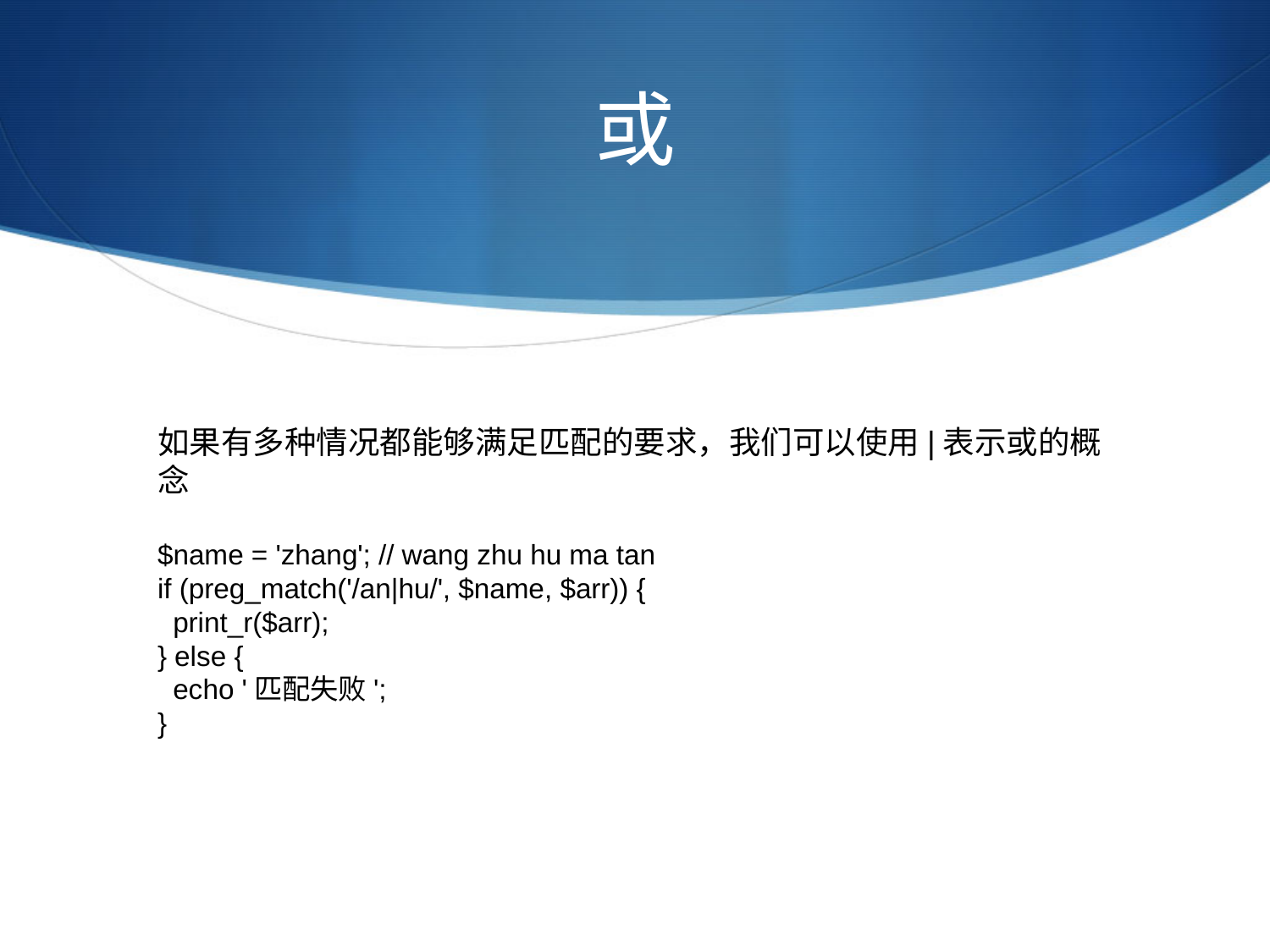

# 或
如果有多种情况都能够满足匹配的要求，我们可以使用|表示或的概念

$name = 'zhang'; // wang zhu hu ma tan
if (preg_match('/an|hu/', $name, $arr)) {
  print_r($arr);
} else {
  echo '匹配失败';
}